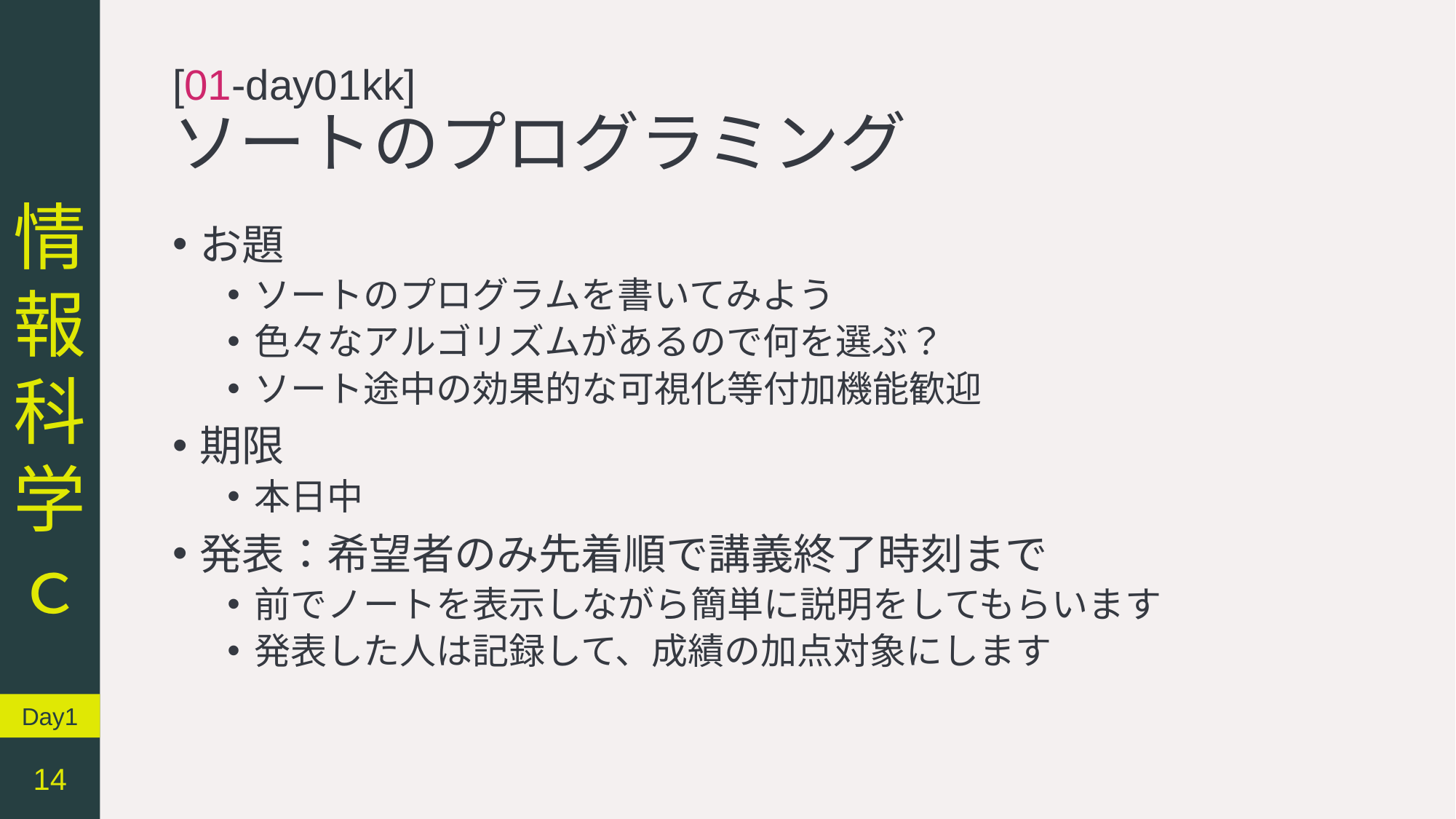

情報科学ｃ
# [01-day01kk] ソートのプログラミング
お題
ソートのプログラムを書いてみよう
色々なアルゴリズムがあるので何を選ぶ？
ソート途中の効果的な可視化等付加機能歓迎
期限
本日中
発表：希望者のみ先着順で講義終了時刻まで
前でノートを表示しながら簡単に説明をしてもらいます
発表した人は記録して、成績の加点対象にします

Day1
14